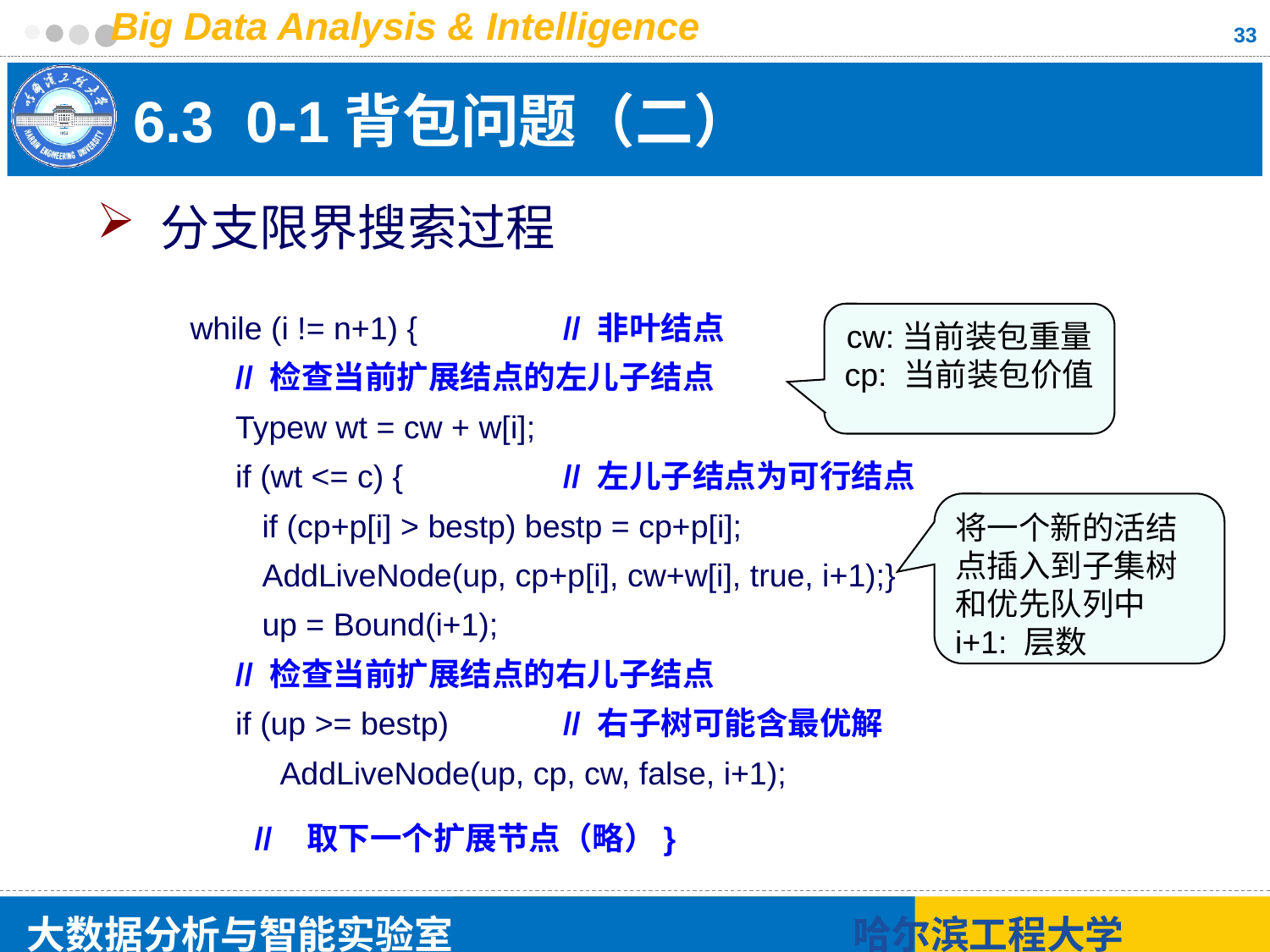

33
# 6.3  0-1背包问题（二）
分支限界搜索过程
 while (i != n+1) {		// 非叶结点
      // 检查当前扩展结点的左儿子结点
      Typew wt = cw + w[i];
      if (wt <= c) {		// 左儿子结点为可行结点
         if (cp+p[i] > bestp) bestp = cp+p[i];
         AddLiveNode(up, cp+p[i], cw+w[i], true, i+1);}
         up = Bound(i+1);
      // 检查当前扩展结点的右儿子结点
      if (up >= bestp) 	// 右子树可能含最优解
           AddLiveNode(up, cp, cw, false, i+1);
         //   取下一个扩展节点（略）}
cw:当前装包重量
cp: 当前装包价值
将一个新的活结点插入到子集树和优先队列中
i+1: 层数